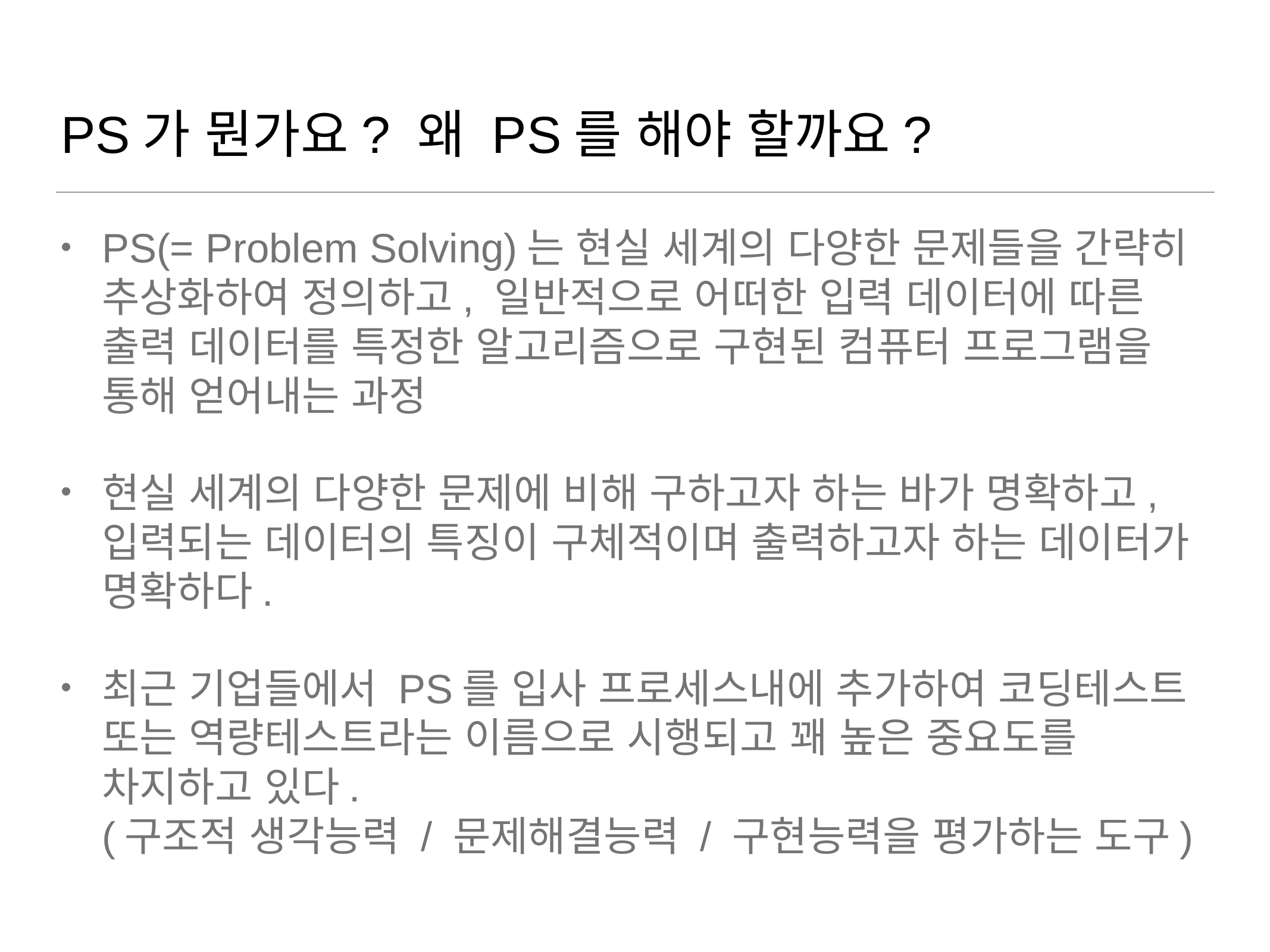

# PS가 뭔가요? 왜 PS를 해야 할까요?
PS(= Problem Solving)는 현실 세계의 다양한 문제들을 간략히 추상화하여 정의하고, 일반적으로 어떠한 입력 데이터에 따른 출력 데이터를 특정한 알고리즘으로 구현된 컴퓨터 프로그램을 통해 얻어내는 과정
현실 세계의 다양한 문제에 비해 구하고자 하는 바가 명확하고, 입력되는 데이터의 특징이 구체적이며 출력하고자 하는 데이터가 명확하다.
최근 기업들에서 PS를 입사 프로세스내에 추가하여 코딩테스트 또는 역량테스트라는 이름으로 시행되고 꽤 높은 중요도를 차지하고 있다. 
(구조적 생각능력 / 문제해결능력 / 구현능력을 평가하는 도구)